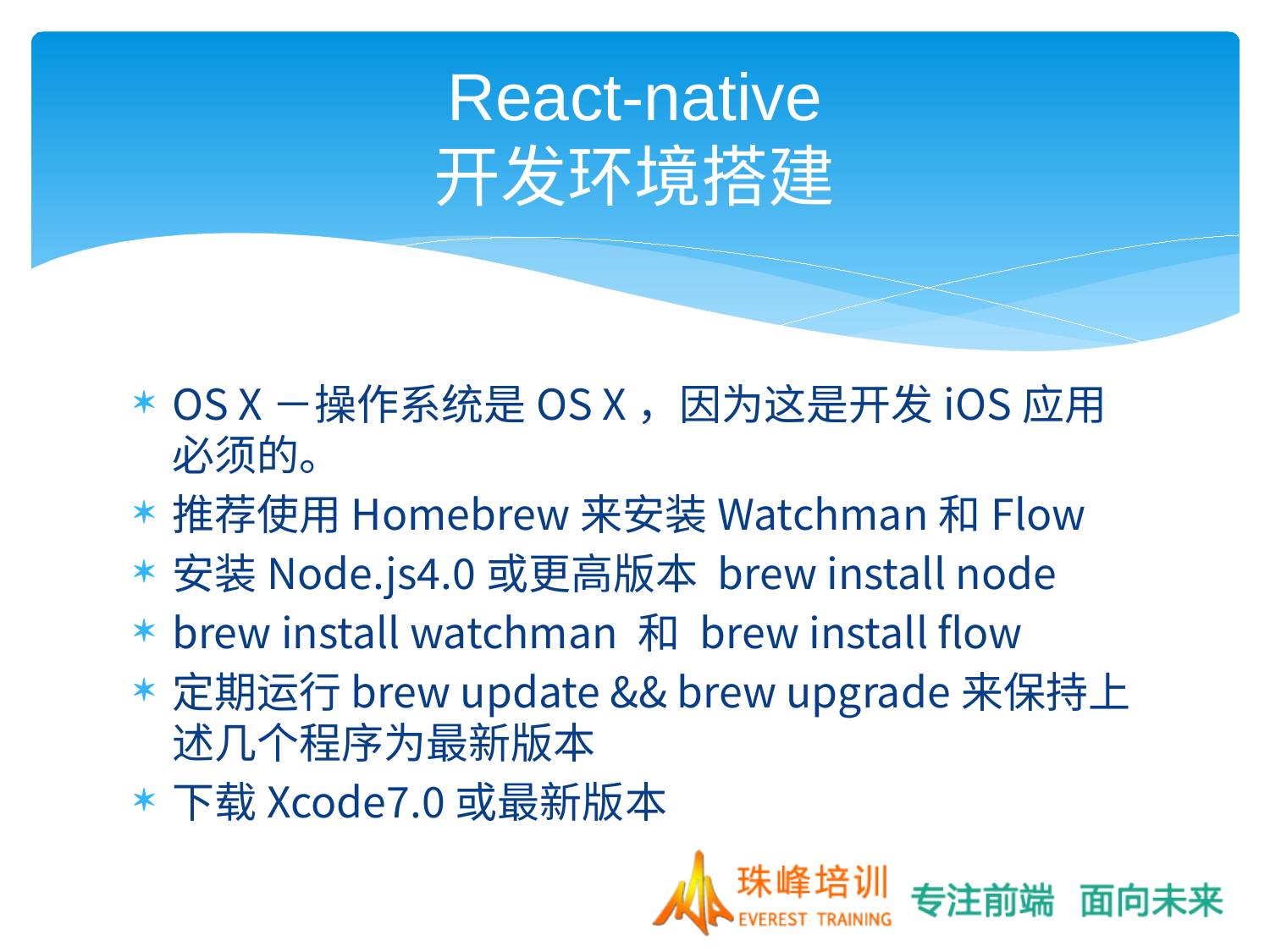

# React-native 开发环境搭建
OS X－操作系统是OS X，因为这是开发iOS应用必须的。
推荐使用Homebrew来安装Watchman和Flow
安装Node.js4.0或更高版本 brew install node
brew install watchman 和 brew install flow
定期运行brew update && brew upgrade来保持上述几个程序为最新版本
下载Xcode7.0或最新版本